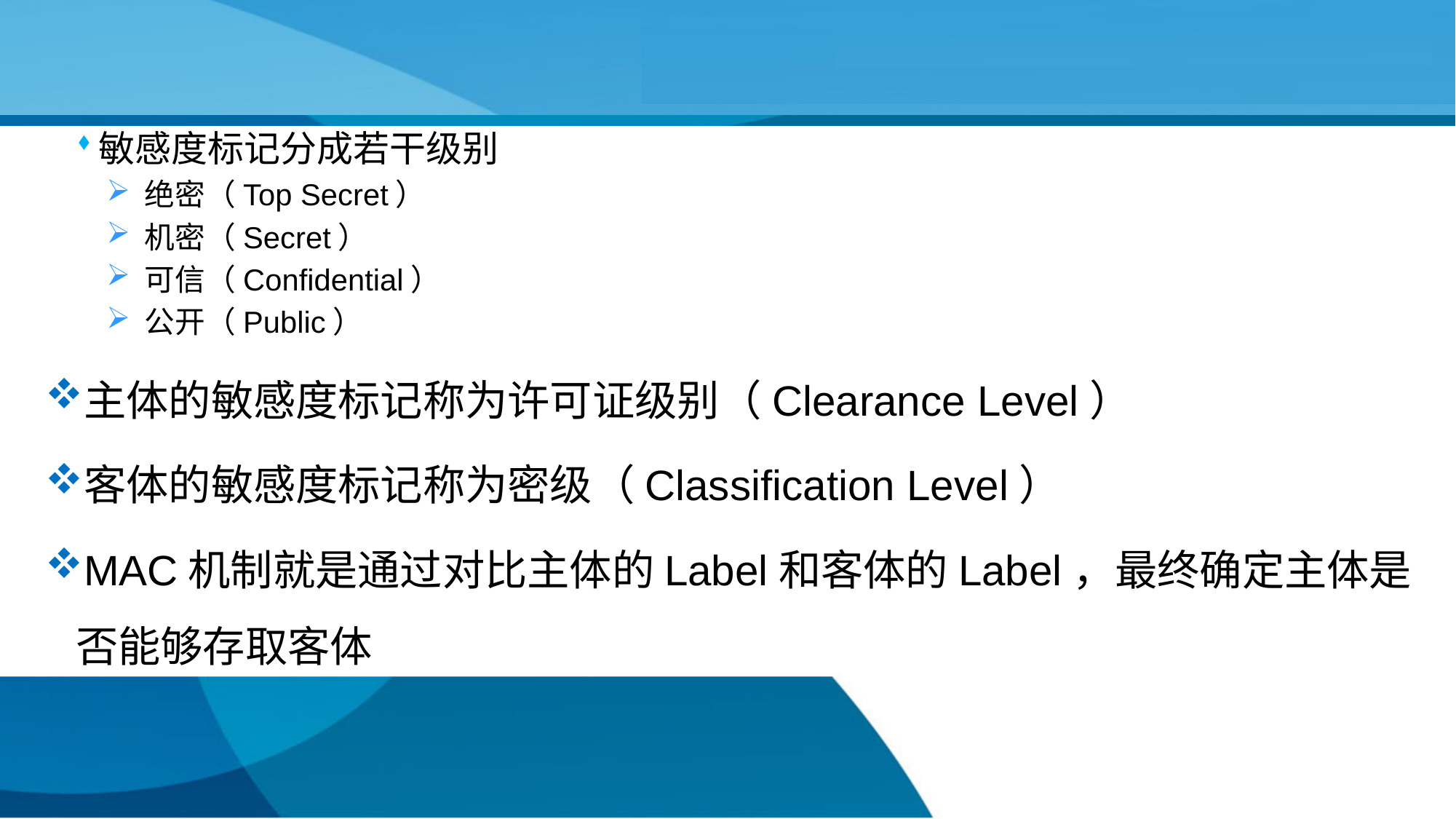

#
敏感度标记分成若干级别
 绝密（Top Secret）
 机密（Secret）
 可信（Confidential）
 公开（Public）
主体的敏感度标记称为许可证级别（Clearance Level）
客体的敏感度标记称为密级（Classification Level）
MAC机制就是通过对比主体的Label和客体的Label，最终确定主体是否能够存取客体